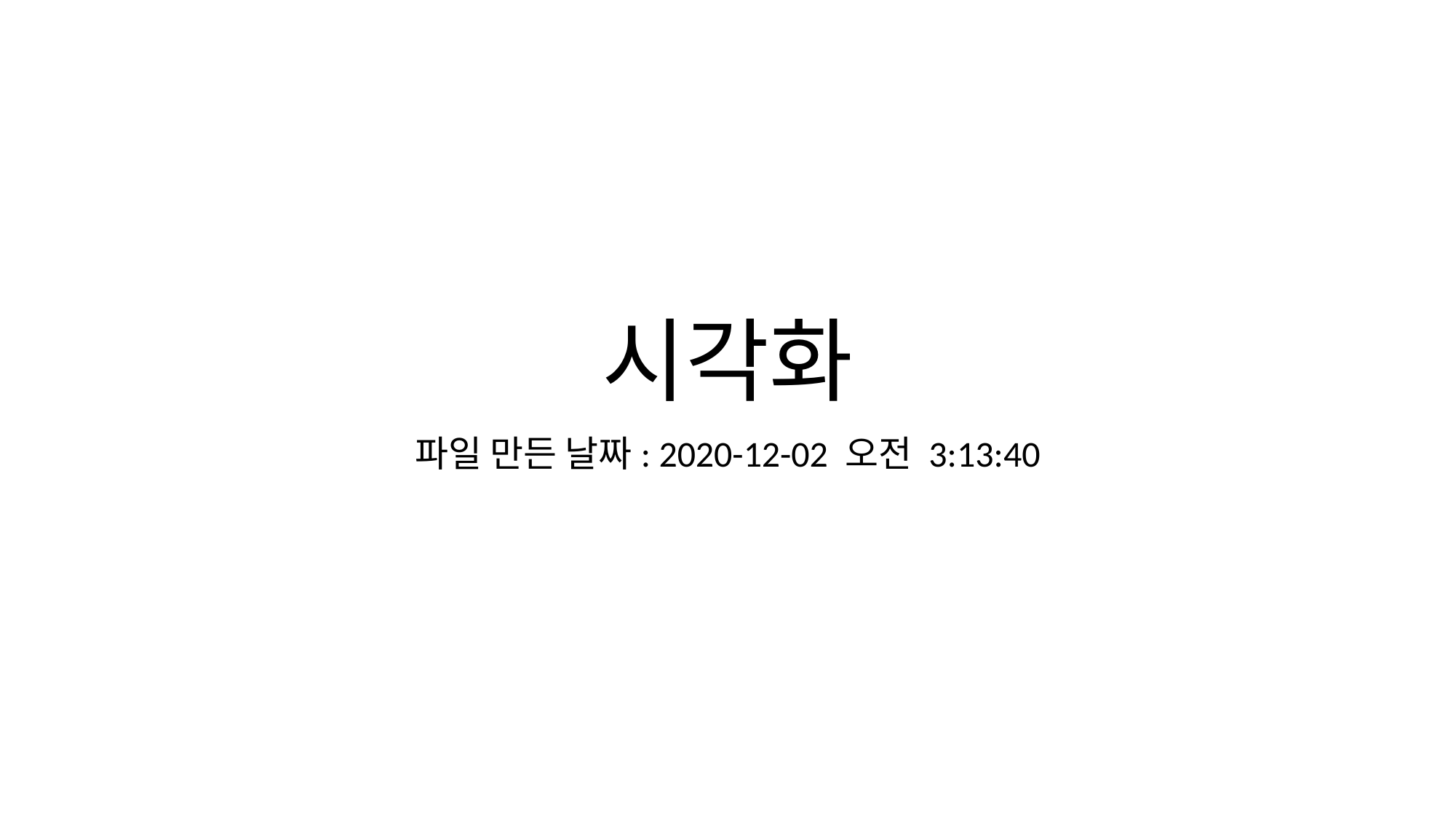

# 시각화
파일 만든 날짜: 2020-12-02 오전 3:13:40